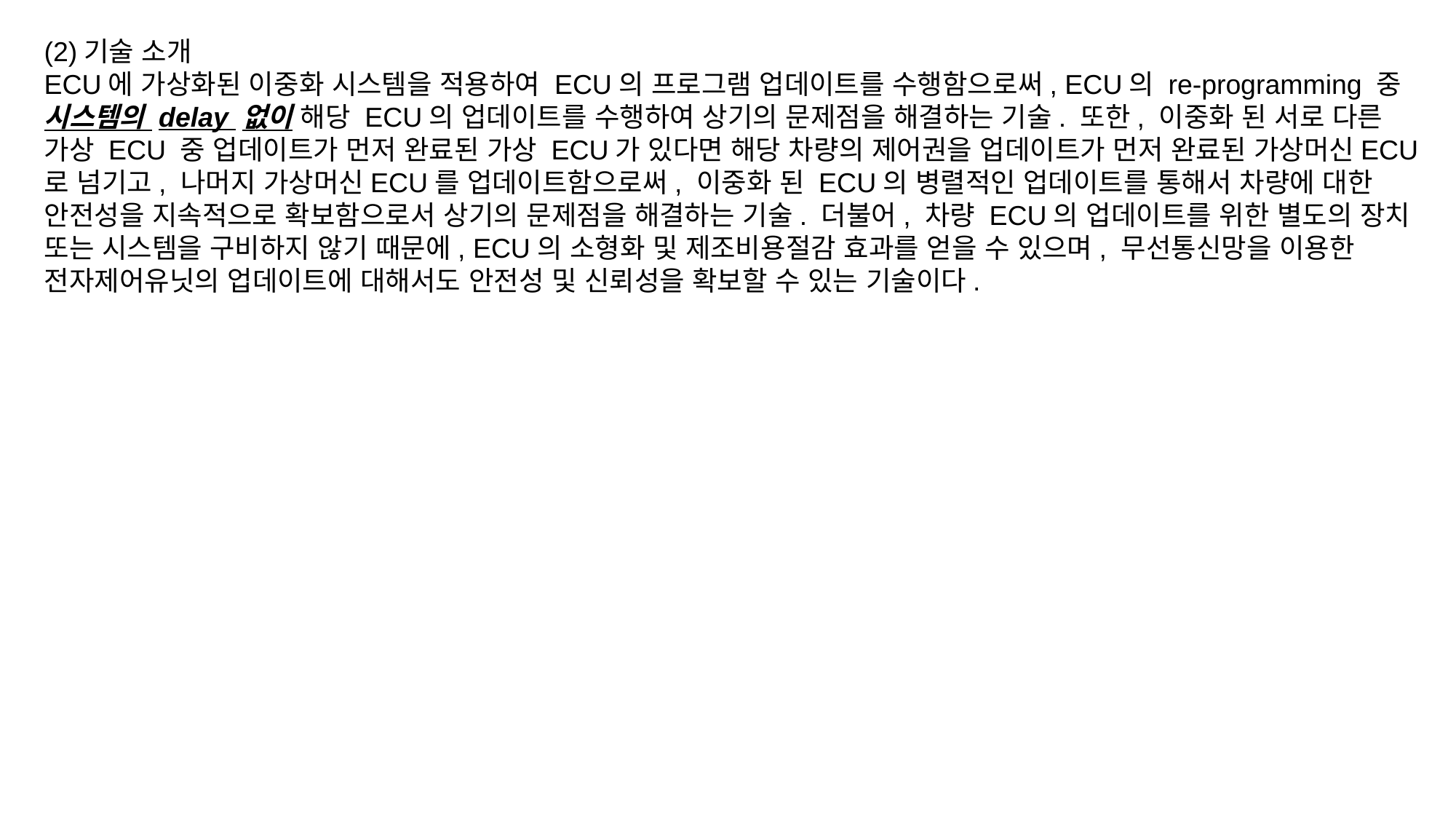

(2)기술 소개
ECU에 가상화된 이중화 시스템을 적용하여 ECU의 프로그램 업데이트를 수행함으로써, ECU의 re-programming 중 시스템의 delay 없이 해당 ECU의 업데이트를 수행하여 상기의 문제점을 해결하는 기술. 또한, 이중화 된 서로 다른 가상 ECU 중 업데이트가 먼저 완료된 가상 ECU가 있다면 해당 차량의 제어권을 업데이트가 먼저 완료된 가상머신ECU로 넘기고, 나머지 가상머신ECU를 업데이트함으로써, 이중화 된 ECU의 병렬적인 업데이트를 통해서 차량에 대한 안전성을 지속적으로 확보함으로서 상기의 문제점을 해결하는 기술. 더불어, 차량 ECU의 업데이트를 위한 별도의 장치 또는 시스템을 구비하지 않기 때문에, ECU의 소형화 및 제조비용절감 효과를 얻을 수 있으며, 무선통신망을 이용한 전자제어유닛의 업데이트에 대해서도 안전성 및 신뢰성을 확보할 수 있는 기술이다.